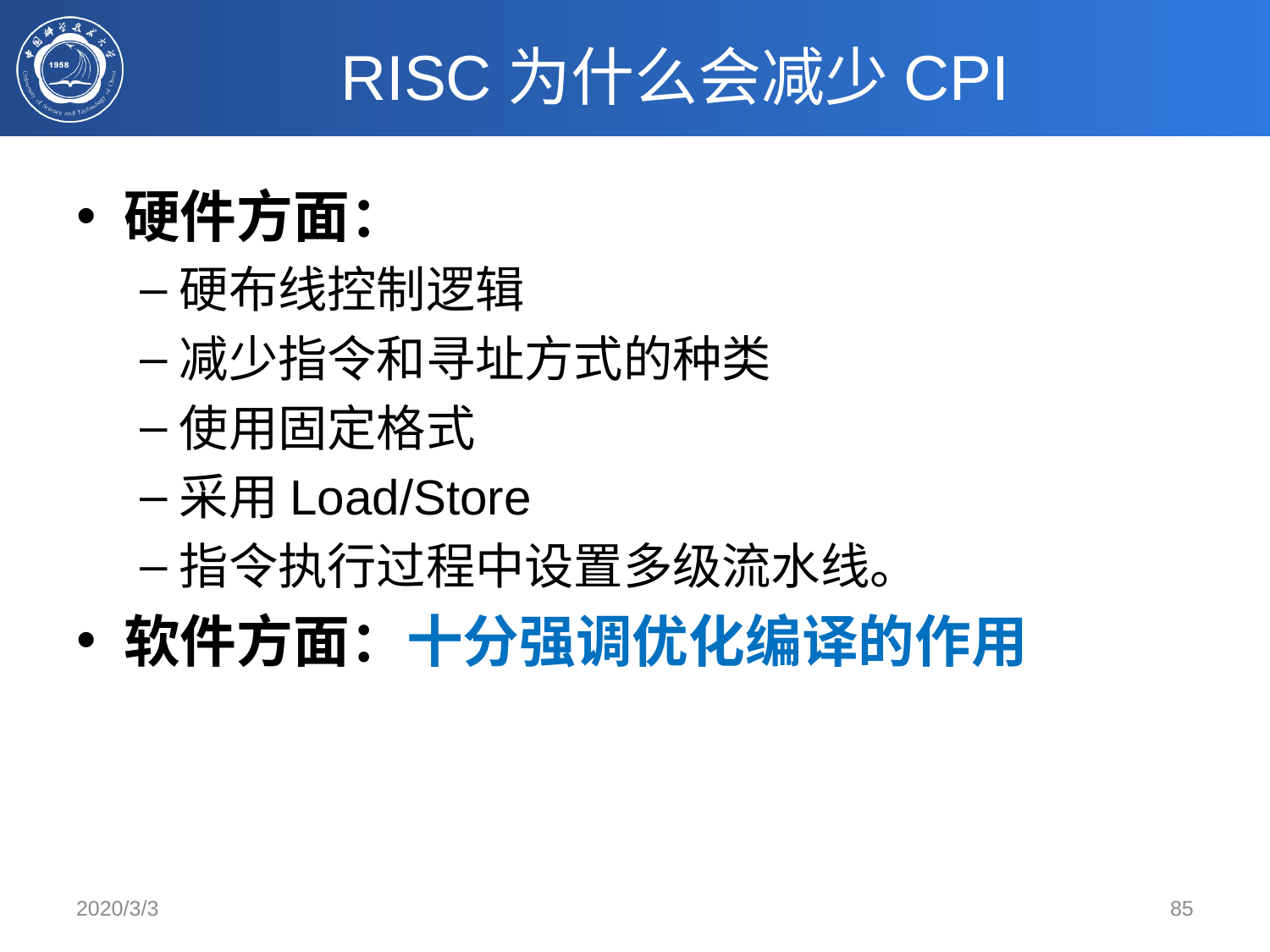

# RISC为什么会减少CPI
硬件方面：
硬布线控制逻辑
减少指令和寻址方式的种类
使用固定格式
采用Load/Store
指令执行过程中设置多级流水线。
软件方面：十分强调优化编译的作用
2020/3/3
85